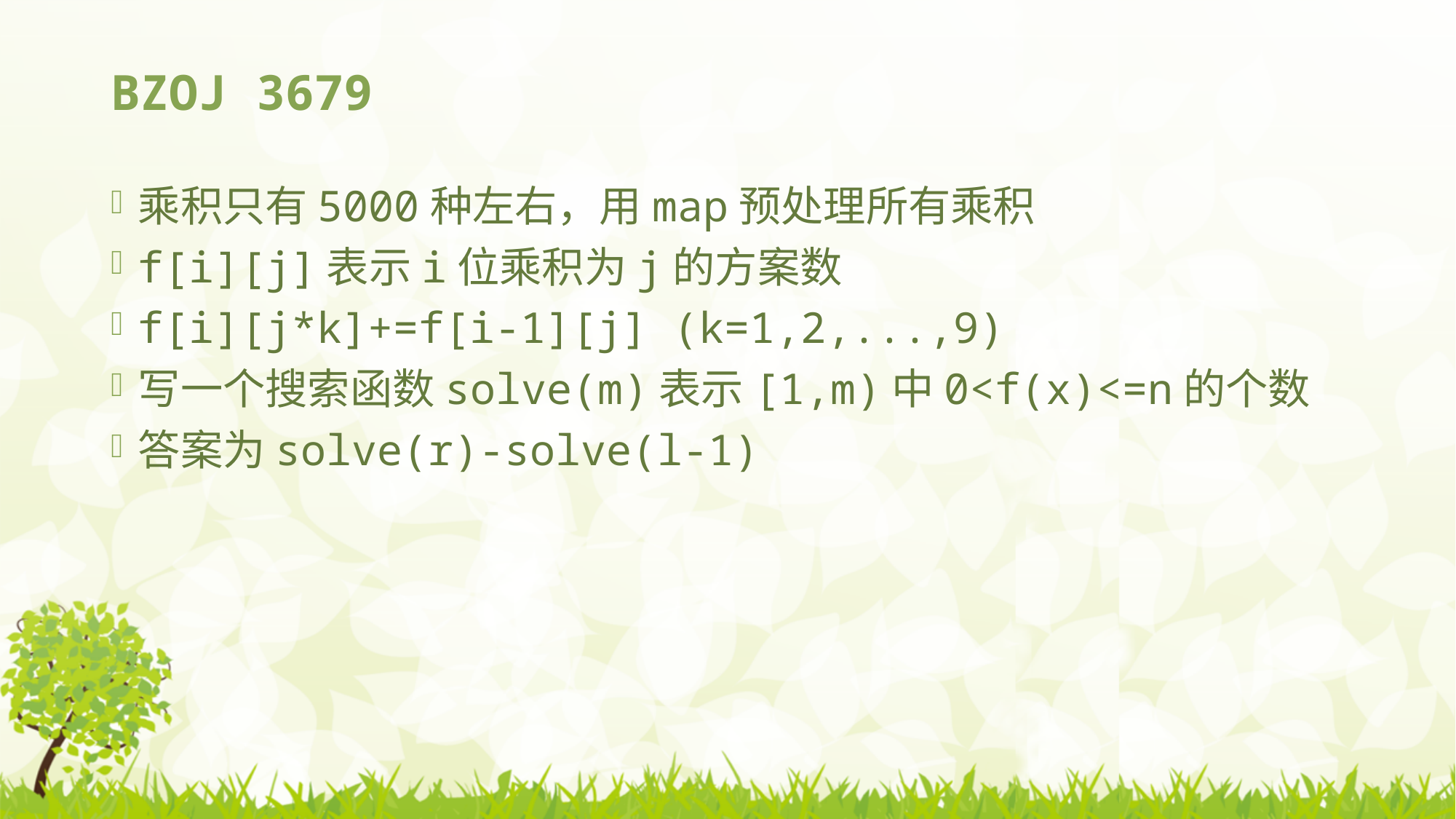

# BZOJ 3679
乘积只有5000种左右，用map预处理所有乘积
f[i][j]表示i位乘积为j的方案数
f[i][j*k]+=f[i-1][j] (k=1,2,...,9)
写一个搜索函数solve(m)表示[1,m)中0<f(x)<=n的个数
答案为solve(r)-solve(l-1)